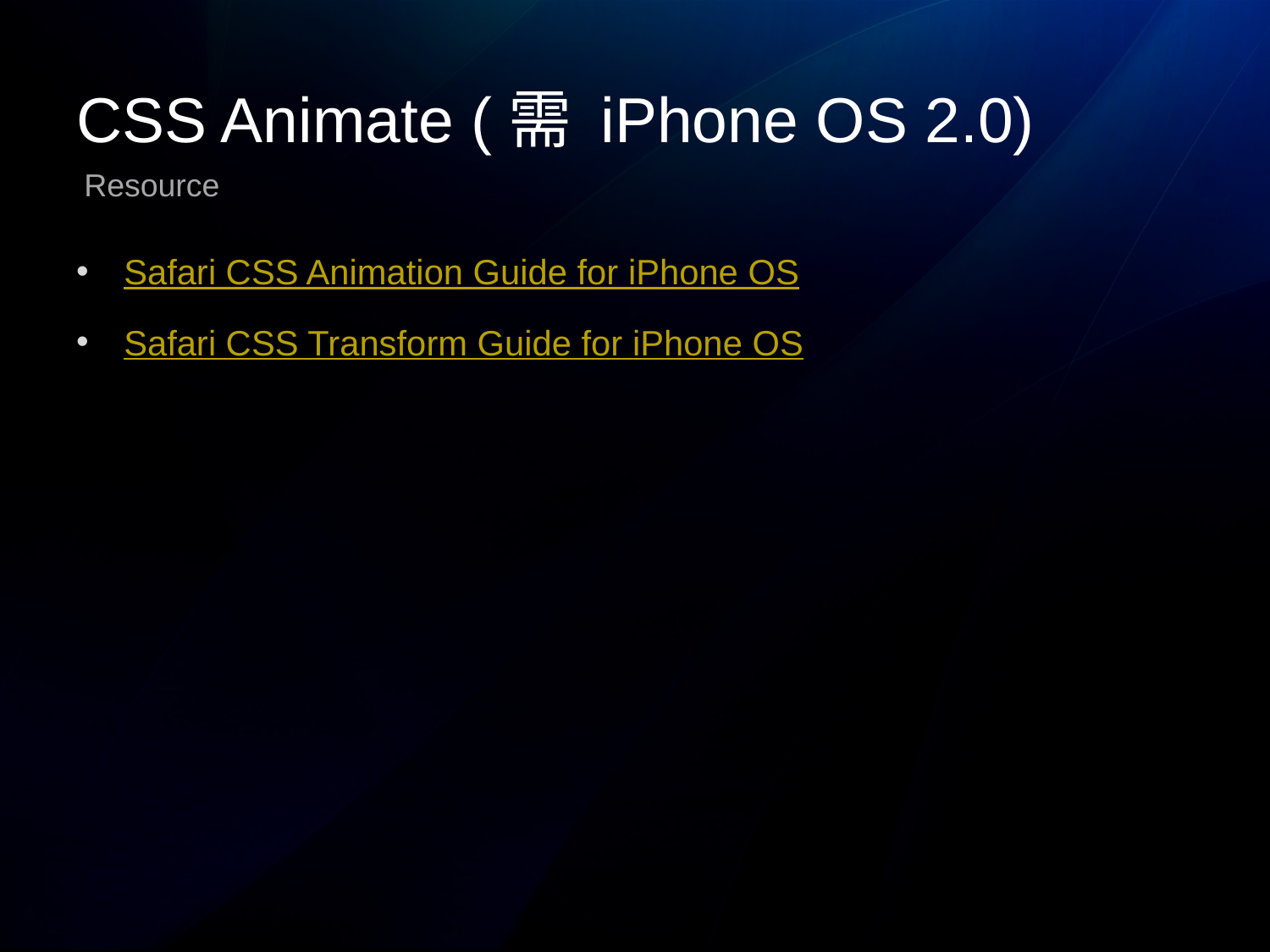

# CSS Animate (需 iPhone OS 2.0)
Resource
Safari CSS Animation Guide for iPhone OS
Safari CSS Transform Guide for iPhone OS